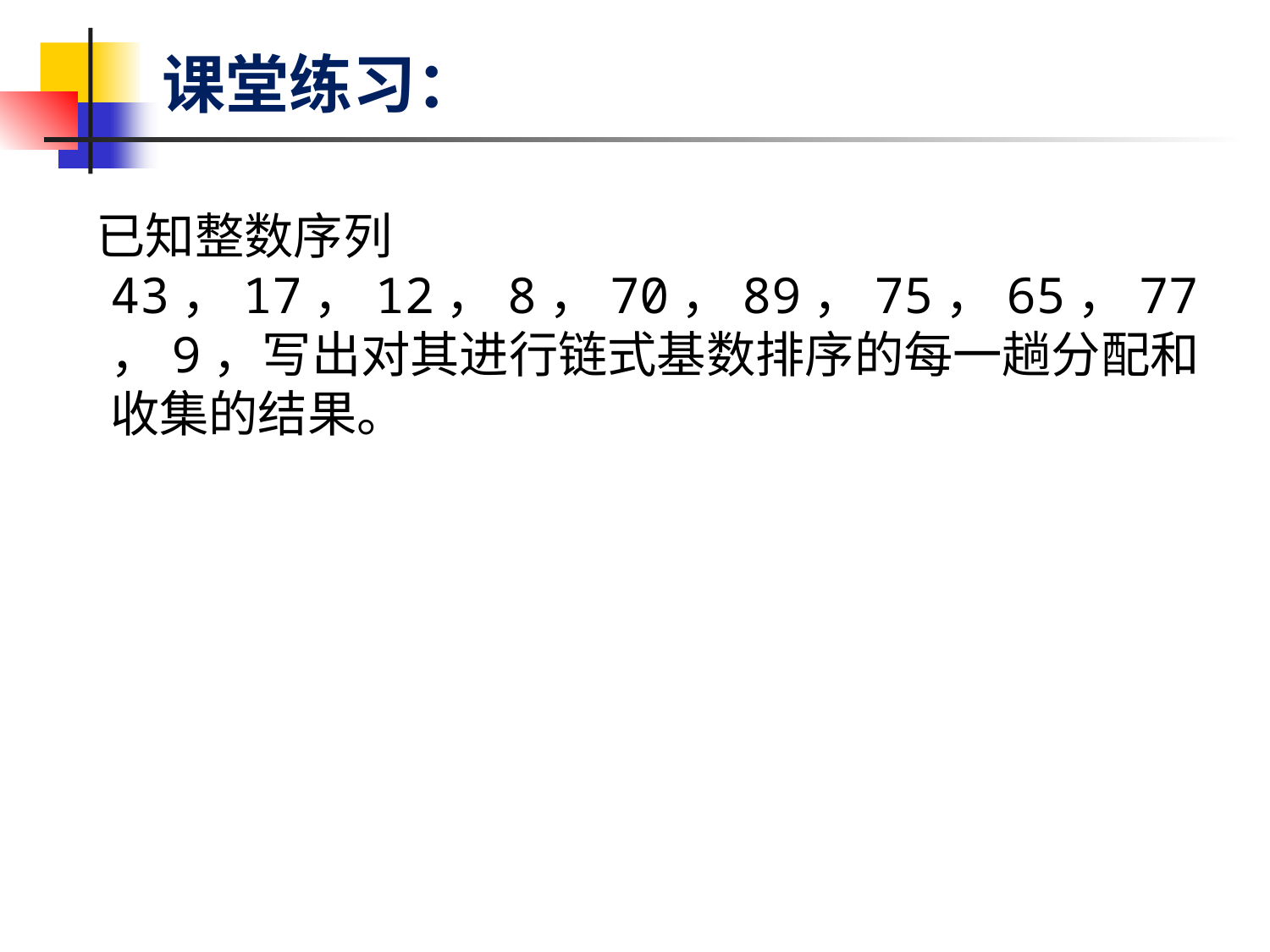

课堂练习：
  已知整数序列43，17，12，8，70，89，75，65，77，9，写出对其进行链式基数排序的每一趟分配和收集的结果。